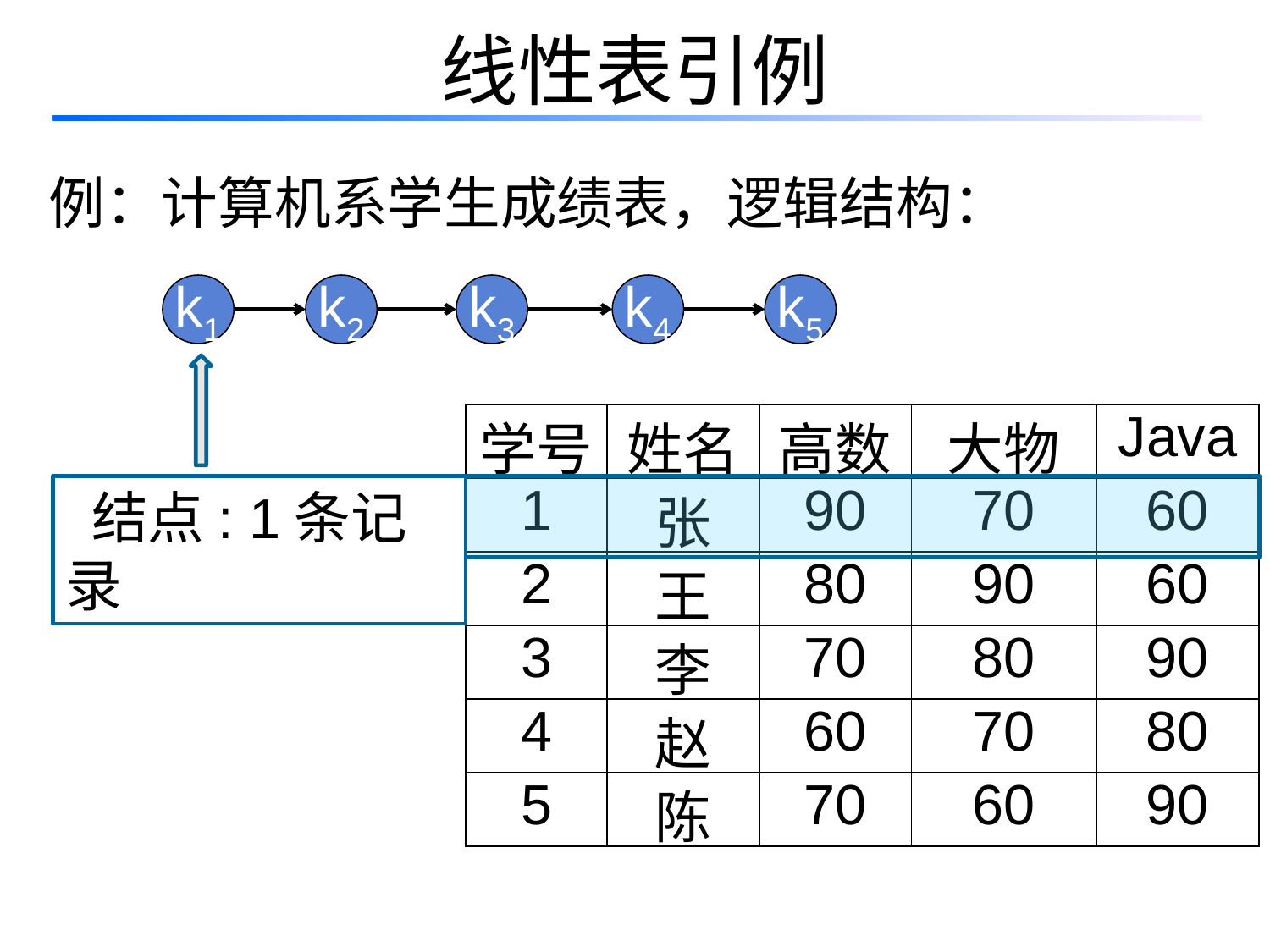

# 线性表引例

例：计算机系学生成绩表，逻辑结构：
k1
k2
k3
k4
k5

| 学号 | 姓名 | 高数 | 大物 | Java |
| --- | --- | --- | --- | --- |
| 1 | 张 | 90 | 70 | 60 |
| 2 | 王 | 80 | 90 | 60 |
| 3 | 李 | 70 | 80 | 90 |
| 4 | 赵 | 60 | 70 | 80 |
| 5 | 陈 | 70 | 60 | 90 |
 结点: 1条记录